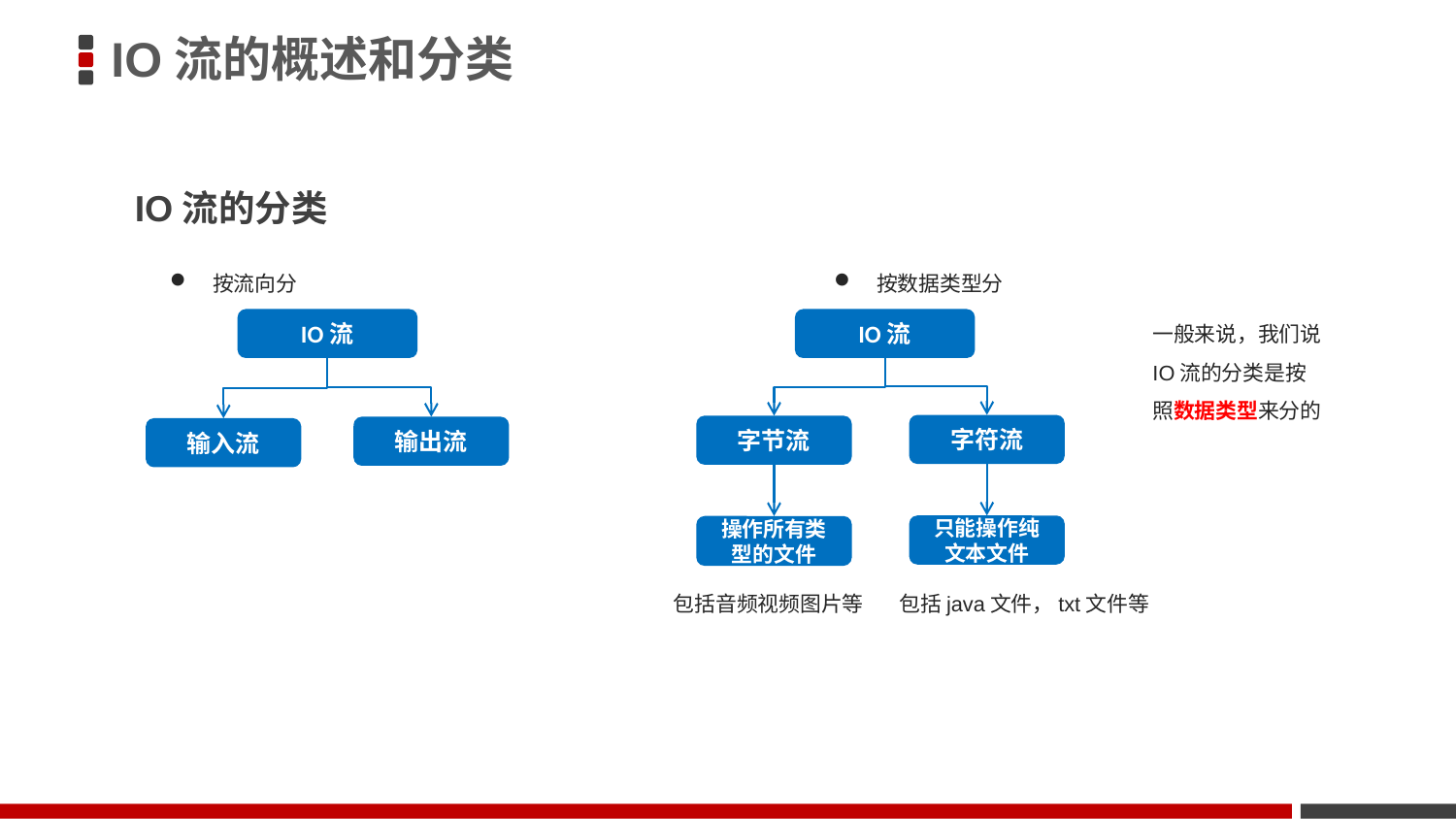

IO流的概述和分类
IO流的分类
按流向分
按数据类型分
一般来说，我们说IO流的分类是按照数据类型来分的
IO流
IO流
字符流
字节流
输出流
输入流
只能操作纯文本文件
操作所有类型的文件
包括音频视频图片等
包括java文件，txt文件等